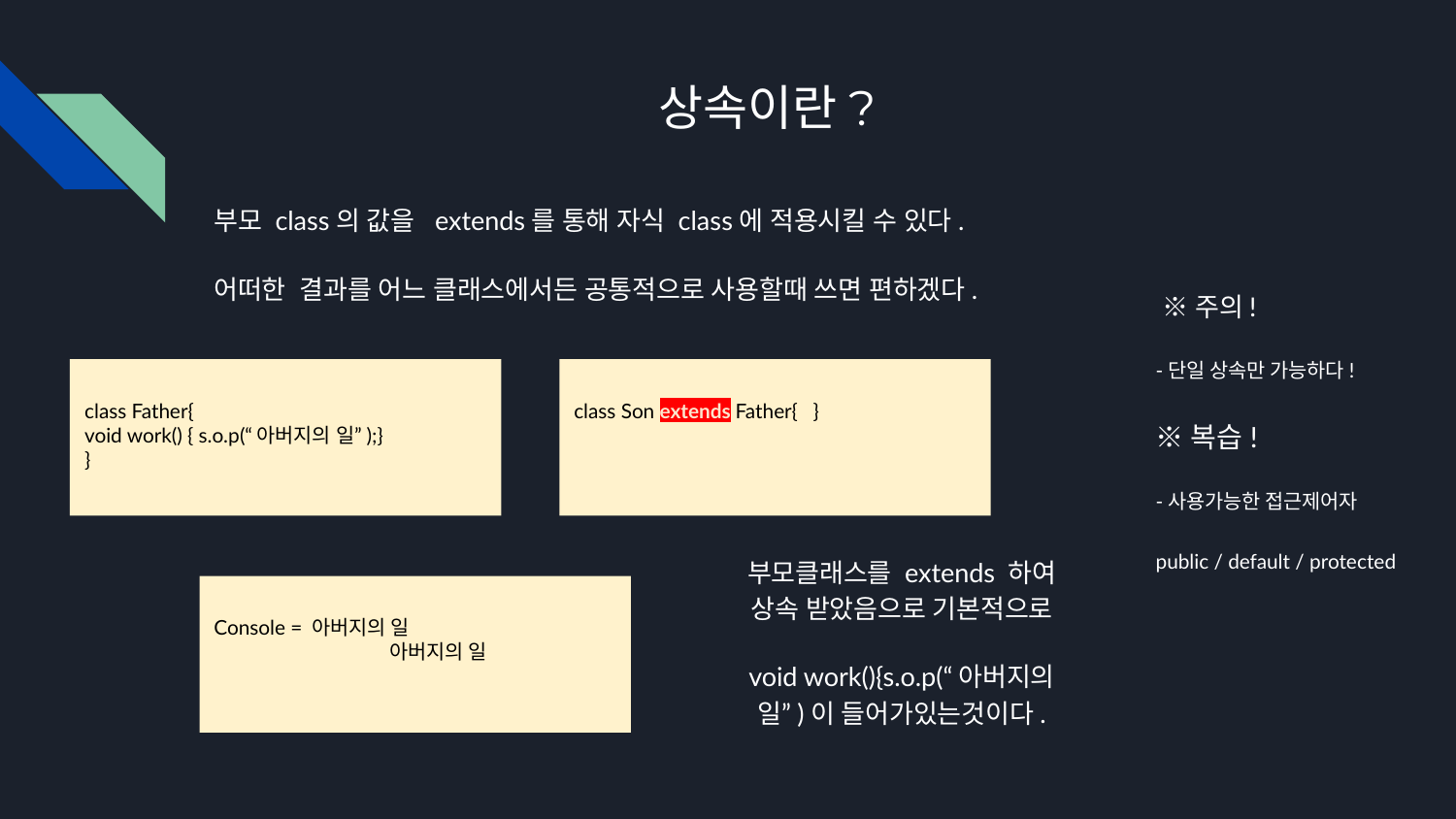

# 상속이란?
부모 class의 값을  extends를 통해 자식 class에 적용시킬 수 있다.
어떠한  결과를 어느 클래스에서든 공통적으로 사용할때 쓰면 편하겠다.
 ※주의!
-단일 상속만 가능하다!
※복습!
-사용가능한 접근제어자
public / default / protected

class Father{
void work() { s.o.p(“아버지의 일”);}
}

class Son extends Father{   }
부모클래스를 extends 하여 상속 받았음으로 기본적으로
void work(){s.o.p(“아버지의일”)이 들어가있는것이다.

Console = 아버지의 일
	     아버지의 일